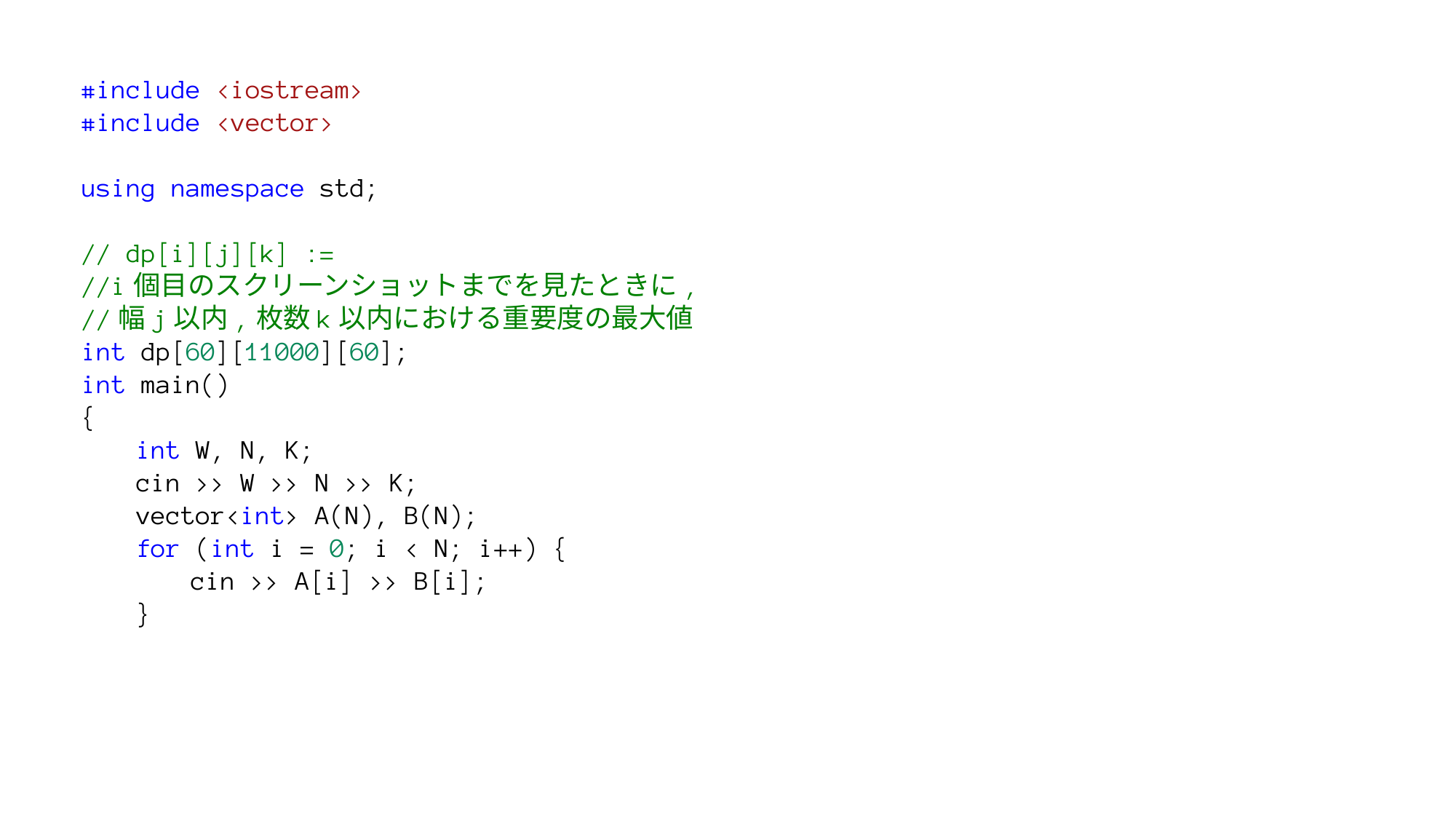

#include <iostream>
#include <vector>
using namespace std;
// dp[i][j][k] :=
//i個目のスクリーンショットまでを見たときに,
//幅j以内,枚数k以内における重要度の最大値
int dp[60][11000][60];
int main()
{
int W, N, K;
cin >> W >> N >> K;
vector<int> A(N), B(N);
for (int i = 0; i < N; i++) {
cin >> A[i] >> B[i];
}